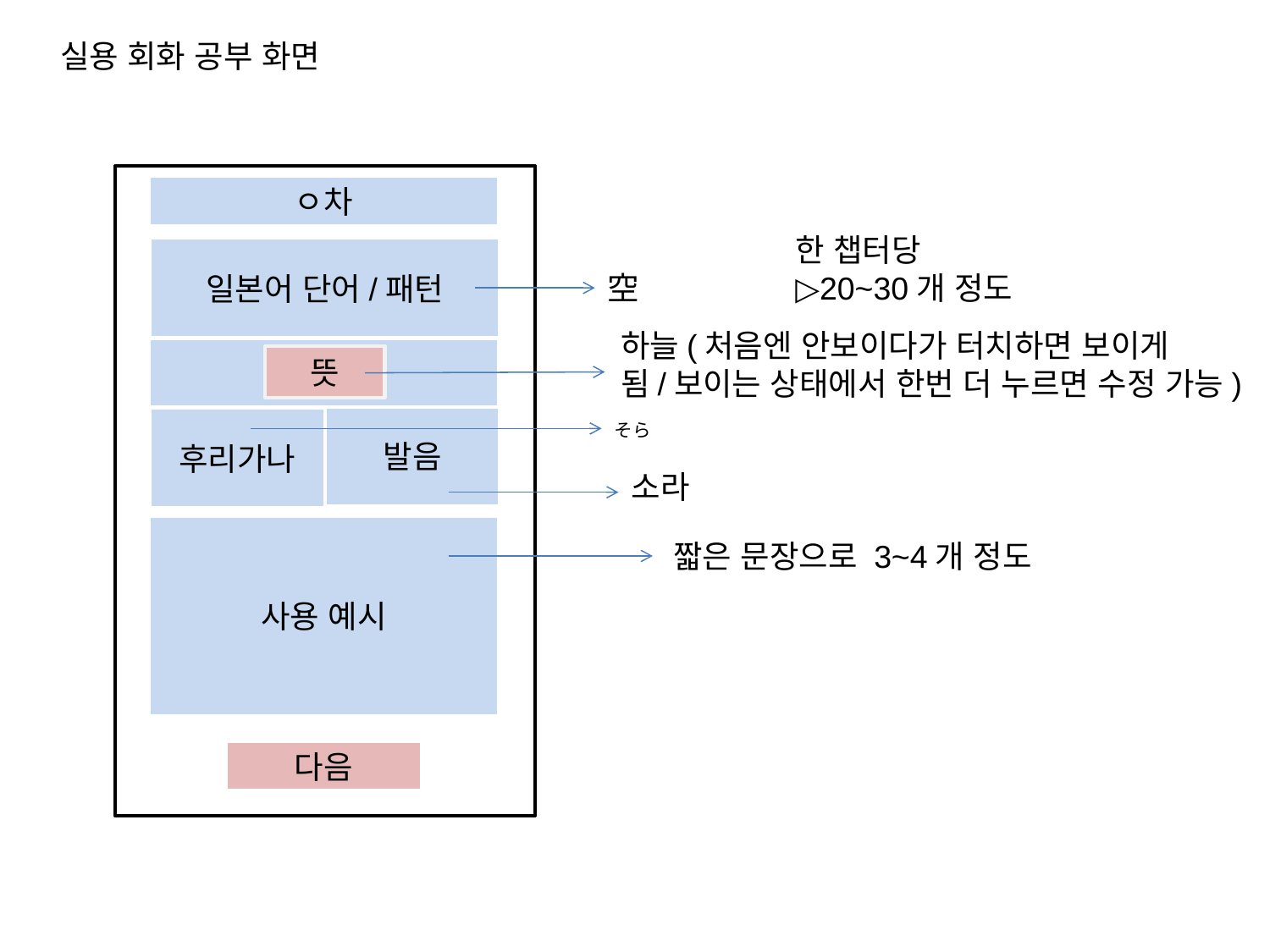

실용 회화 공부 화면

ㅇ차
한 챕터당
▷20~30개 정도
일본어 단어/패턴
空
하늘(처음엔 안보이다가 터치하면 보이게 됨/보이는 상태에서 한번 더 누르면 수정 가능)

뜻
발음
후리가나
そら
소라
사용 예시
짧은 문장으로 3~4개 정도
다음